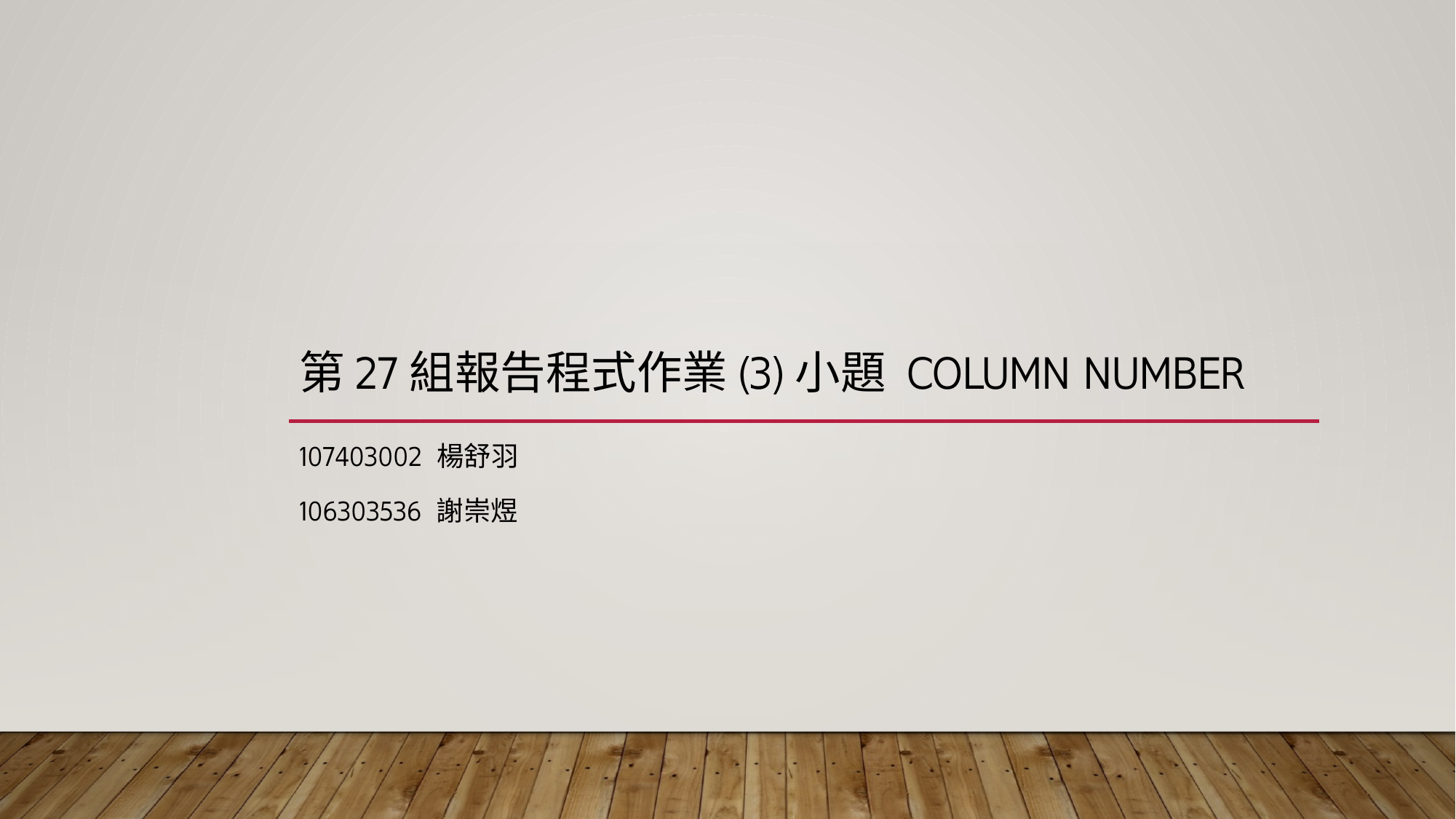

# 第27組報告程式作業(3)小題 Column Number
107403002 楊舒羽
106303536 謝崇煜